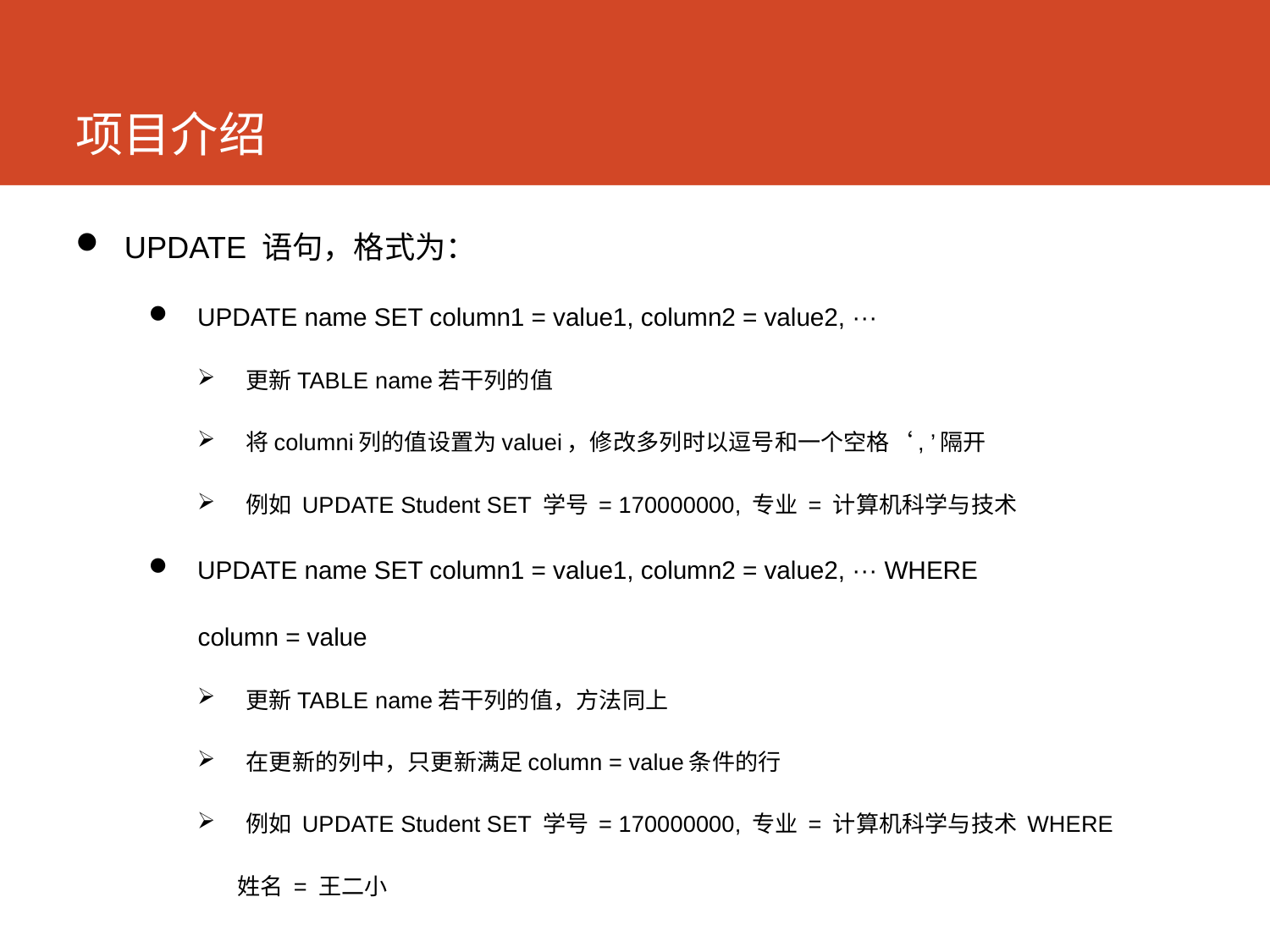

# 项目介绍
UPDATE 语句，格式为：
UPDATE name SET column1 = value1, column2 = value2, ···
更新TABLE name若干列的值
将columni列的值设置为valuei，修改多列时以逗号和一个空格‘, ’隔开
例如 UPDATE Student SET 学号 = 170000000, 专业 = 计算机科学与技术
UPDATE name SET column1 = value1, column2 = value2, ··· WHERE
       column = value
更新TABLE name若干列的值，方法同上
在更新的列中，只更新满足column = value条件的行
例如 UPDATE Student SET 学号 = 170000000, 专业 = 计算机科学与技术 WHERE
       姓名 = 王二小